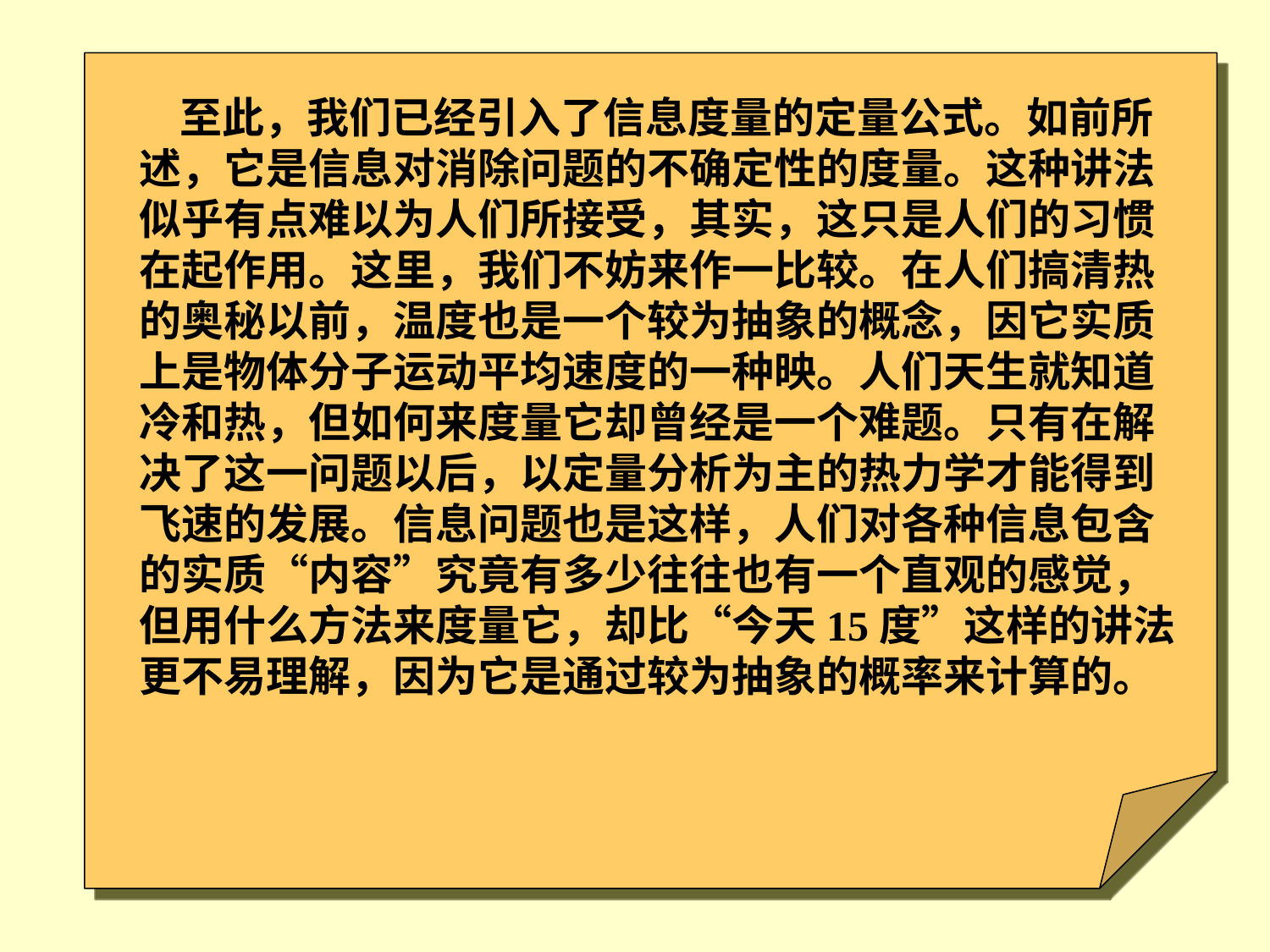

至此，我们已经引入了信息度量的定量公式。如前所述，它是信息对消除问题的不确定性的度量。这种讲法似乎有点难以为人们所接受，其实，这只是人们的习惯在起作用。这里，我们不妨来作一比较。在人们搞清热的奥秘以前，温度也是一个较为抽象的概念，因它实质上是物体分子运动平均速度的一种映。人们天生就知道冷和热，但如何来度量它却曾经是一个难题。只有在解决了这一问题以后，以定量分析为主的热力学才能得到飞速的发展。信息问题也是这样，人们对各种信息包含的实质“内容”究竟有多少往往也有一个直观的感觉，但用什么方法来度量它，却比“今天15度”这样的讲法更不易理解，因为它是通过较为抽象的概率来计算的。